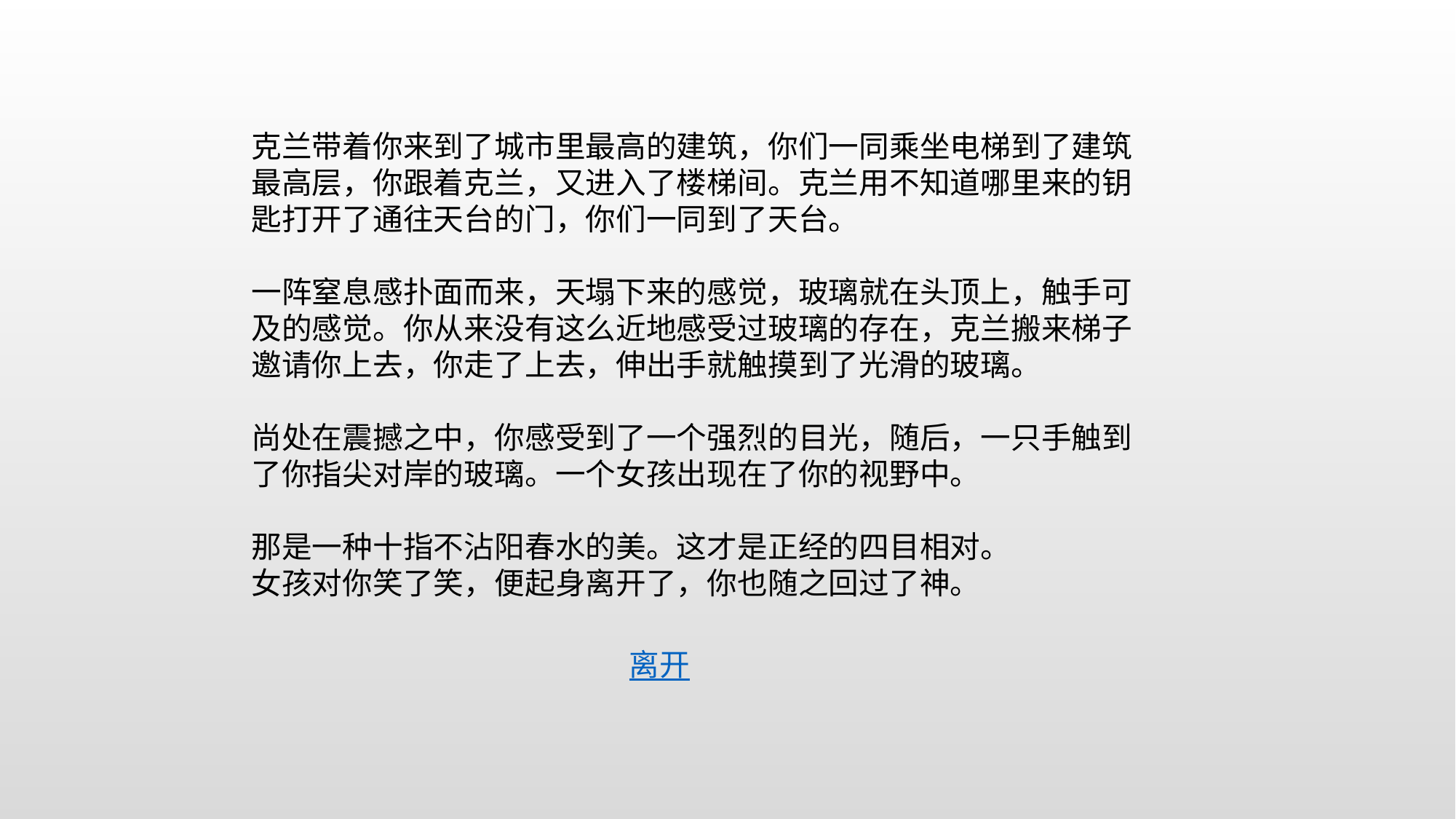

克兰带着你来到了城市里最高的建筑，你们一同乘坐电梯到了建筑最高层，你跟着克兰，又进入了楼梯间。克兰用不知道哪里来的钥匙打开了通往天台的门，你们一同到了天台。

一阵窒息感扑面而来，天塌下来的感觉，玻璃就在头顶上，触手可及的感觉。你从来没有这么近地感受过玻璃的存在，克兰搬来梯子邀请你上去，你走了上去，伸出手就触摸到了光滑的玻璃。

尚处在震撼之中，你感受到了一个强烈的目光，随后，一只手触到了你指尖对岸的玻璃。一个女孩出现在了你的视野中。

那是一种十指不沾阳春水的美。这才是正经的四目相对。
女孩对你笑了笑，便起身离开了，你也随之回过了神。
离开